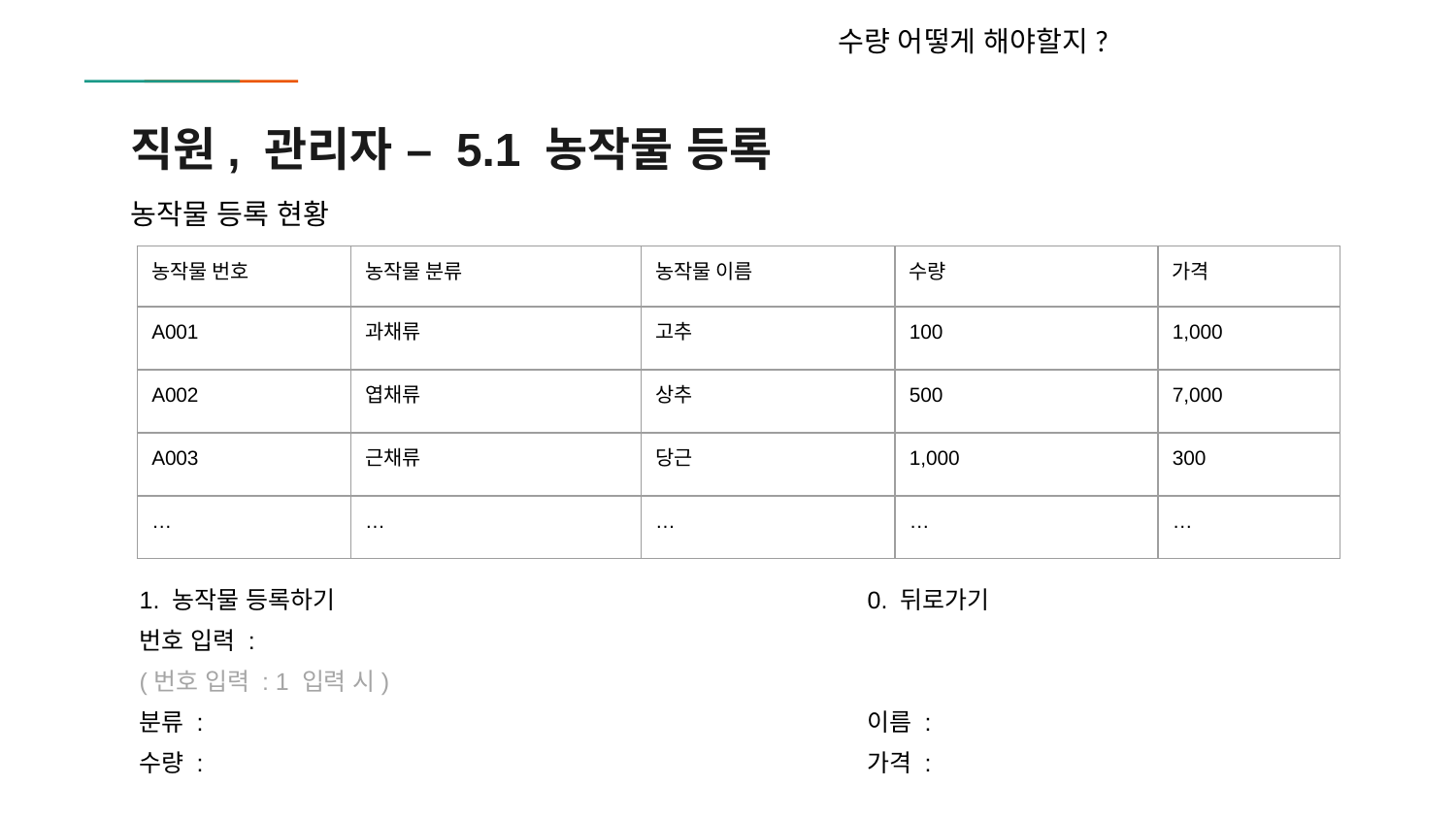

수량 어떻게 해야할지?
# 직원, 관리자 – 5.1 농작물 등록
농작물 등록 현황
| 농작물 번호 | 농작물 분류 | 농작물 이름 | 수량 | 가격 |
| --- | --- | --- | --- | --- |
| A001 | 과채류 | 고추 | 100 | 1,000 |
| A002 | 엽채류 | 상추 | 500 | 7,000 |
| A003 | 근채류 | 당근 | 1,000 | 300 |
| … | … | … | … | … |
1. 농작물 등록하기 				0. 뒤로가기
번호 입력 :
(번호 입력 : 1 입력 시)
분류 : 					이름 :
수량 :					가격 :